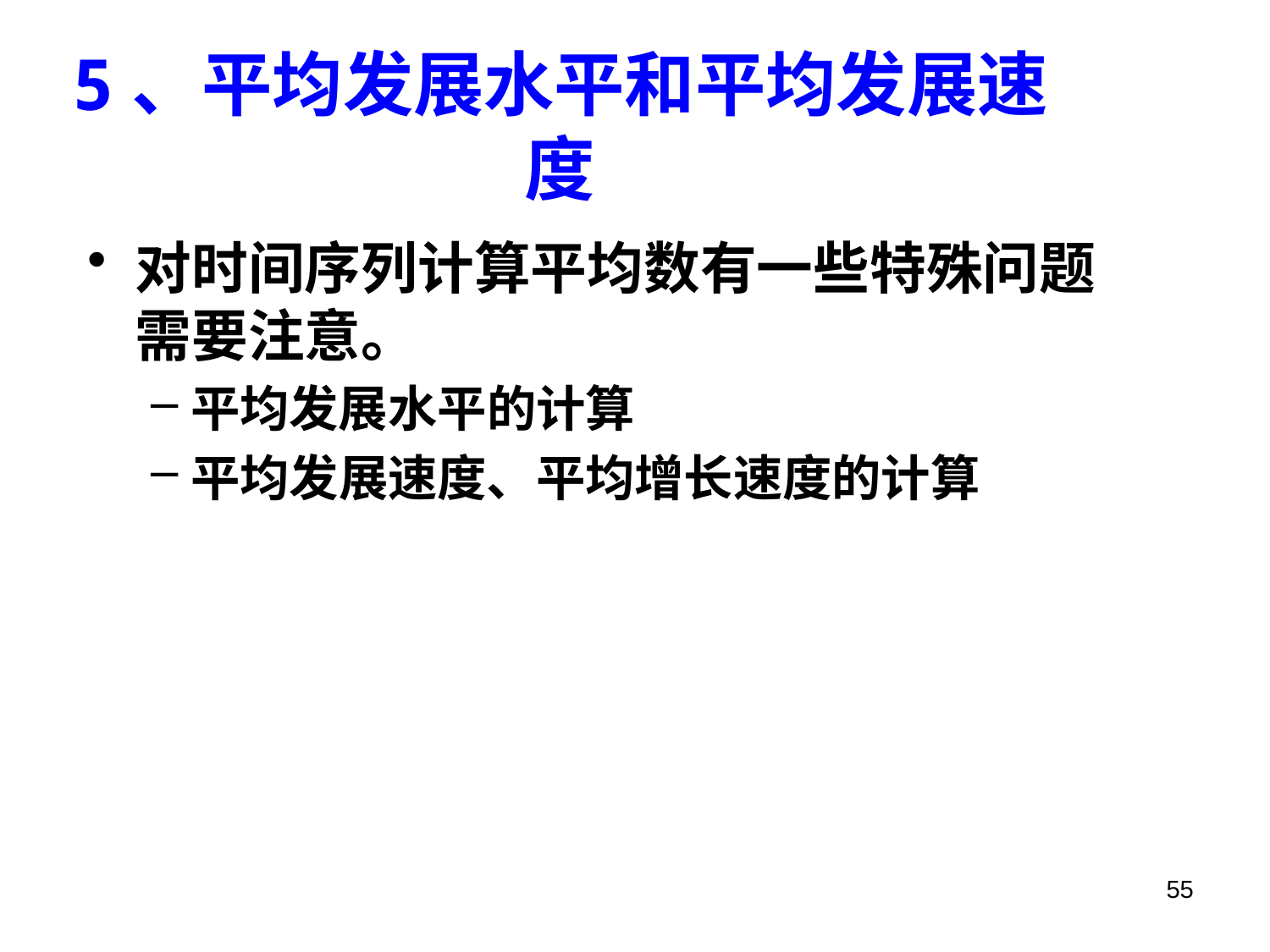

# 5、平均发展水平和平均发展速度
对时间序列计算平均数有一些特殊问题需要注意。
平均发展水平的计算
平均发展速度、平均增长速度的计算
55